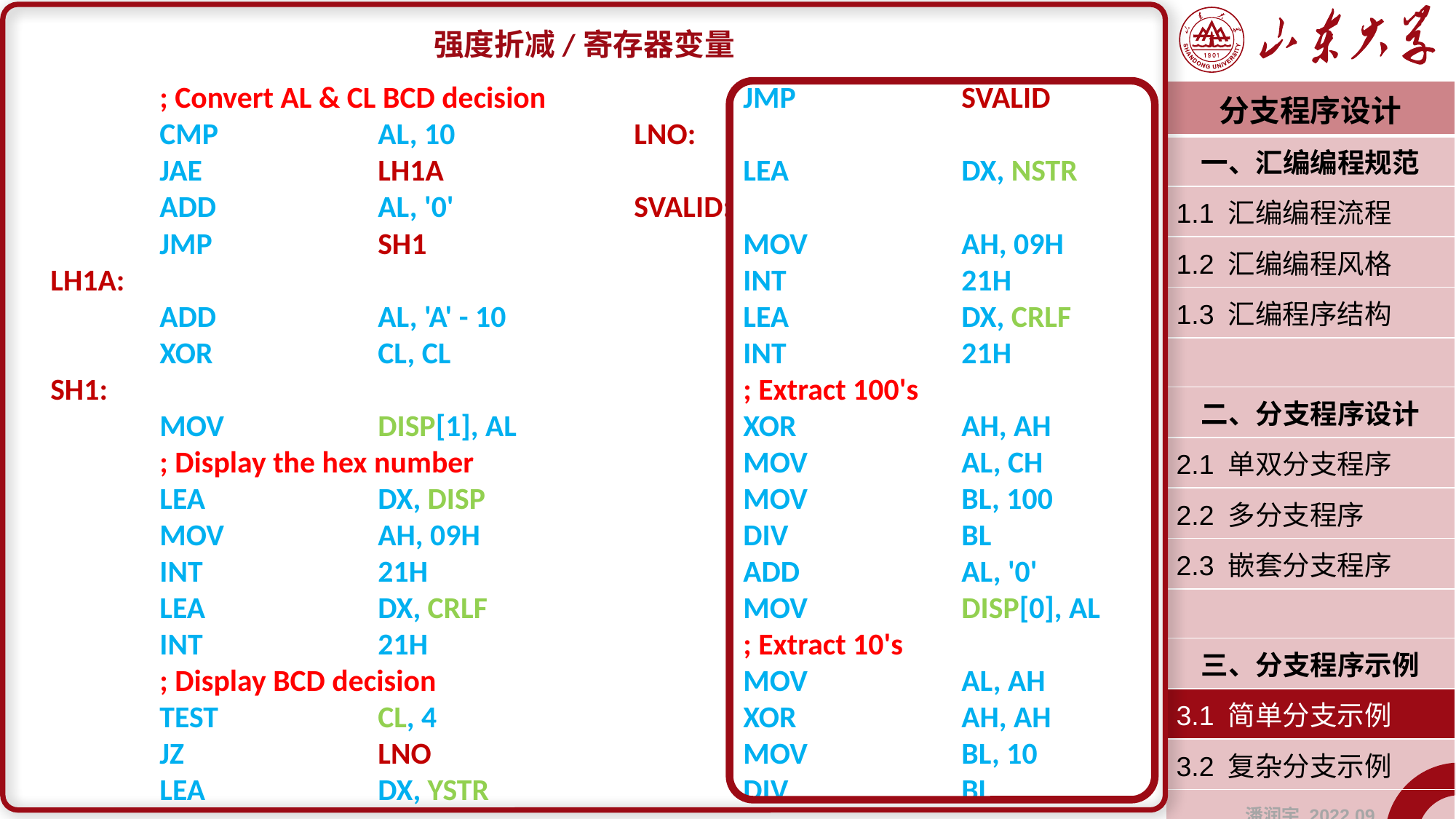

强度折减/寄存器变量
	; Convert AL & CL BCD decision
	CMP		AL, 10
	JAE		LH1A
	ADD		AL, '0'
	JMP		SH1
LH1A:
	ADD		AL, 'A' - 10
	XOR		CL, CL
SH1:
	MOV		DISP[1], AL
	; Display the hex number
	LEA		DX, DISP
	MOV		AH, 09H
	INT     		21H
	LEA		DX, CRLF
	INT     		21H
	; Display BCD decision
	TEST		CL, 4
	JZ		LNO
	LEA		DX, YSTR
	JMP		SVALID
LNO:
	LEA		DX, NSTR
SVALID:
	MOV		AH, 09H
	INT     		21H
	LEA		DX, CRLF
	INT     		21H
	; Extract 100's
	XOR		AH, AH
	MOV		AL, CH
	MOV		BL, 100
	DIV		BL
	ADD		AL, '0'
	MOV		DISP[0], AL
	; Extract 10's
	MOV		AL, AH
	XOR		AH, AH
	MOV		BL, 10
	DIV		BL

| 分支程序设计 |
| --- |
| 一、汇编编程规范 |
| 1.1 汇编编程流程 |
| 1.2 汇编编程风格 |
| 1.3 汇编程序结构 |
|  |
| 二、分支程序设计 |
| 2.1 单双分支程序 |
| 2.2 多分支程序 |
| 2.3 嵌套分支程序 |
|  |
| 三、分支程序示例 |
| 3.1 简单分支示例 |
| 3.2 复杂分支示例 |
| 潘润宇 2022.09 |